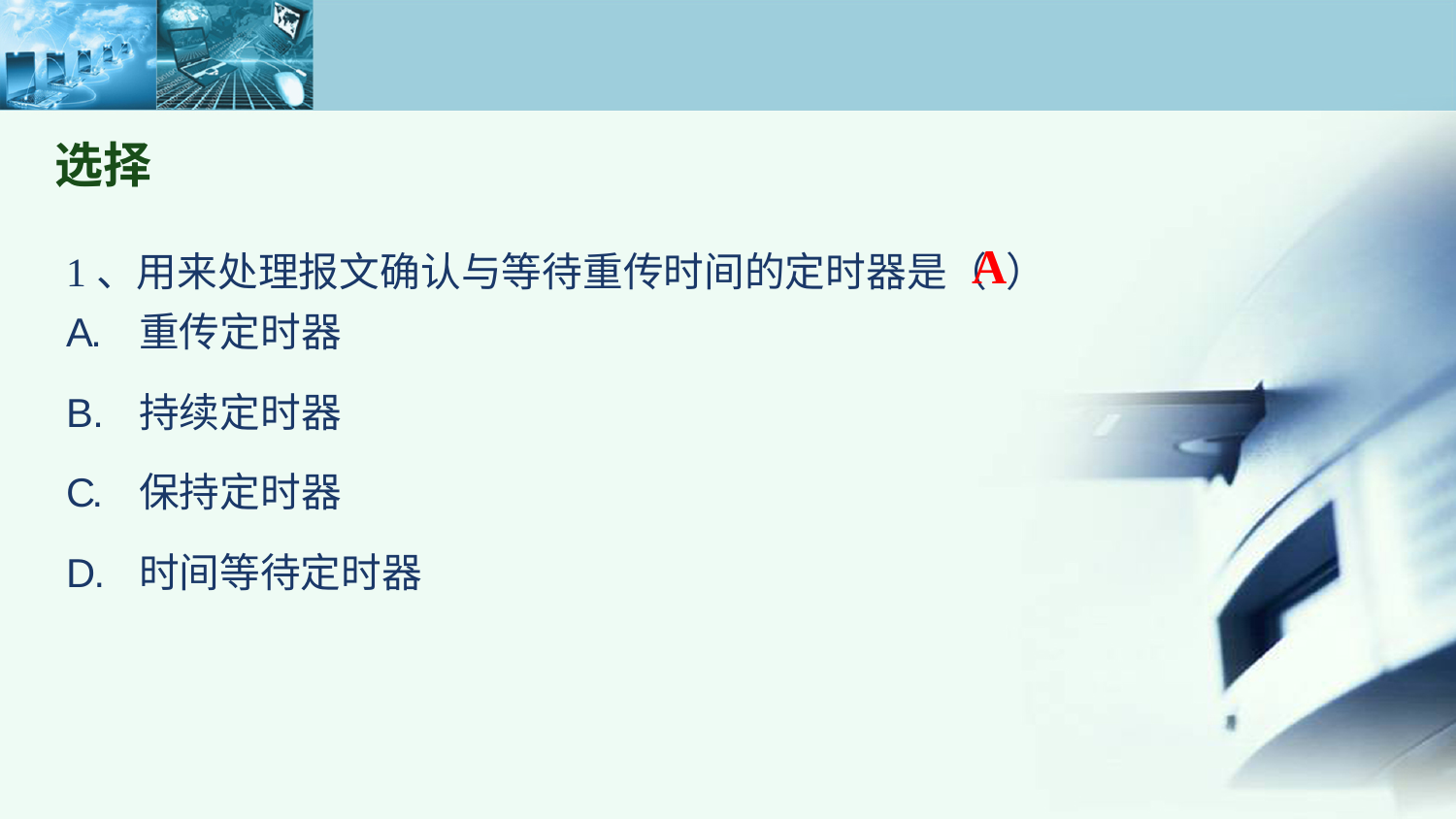

# 选择
1、用来处理报文确认与等待重传时间的定时器是（  ）
重传定时器
持续定时器
保持定时器
时间等待定时器
A